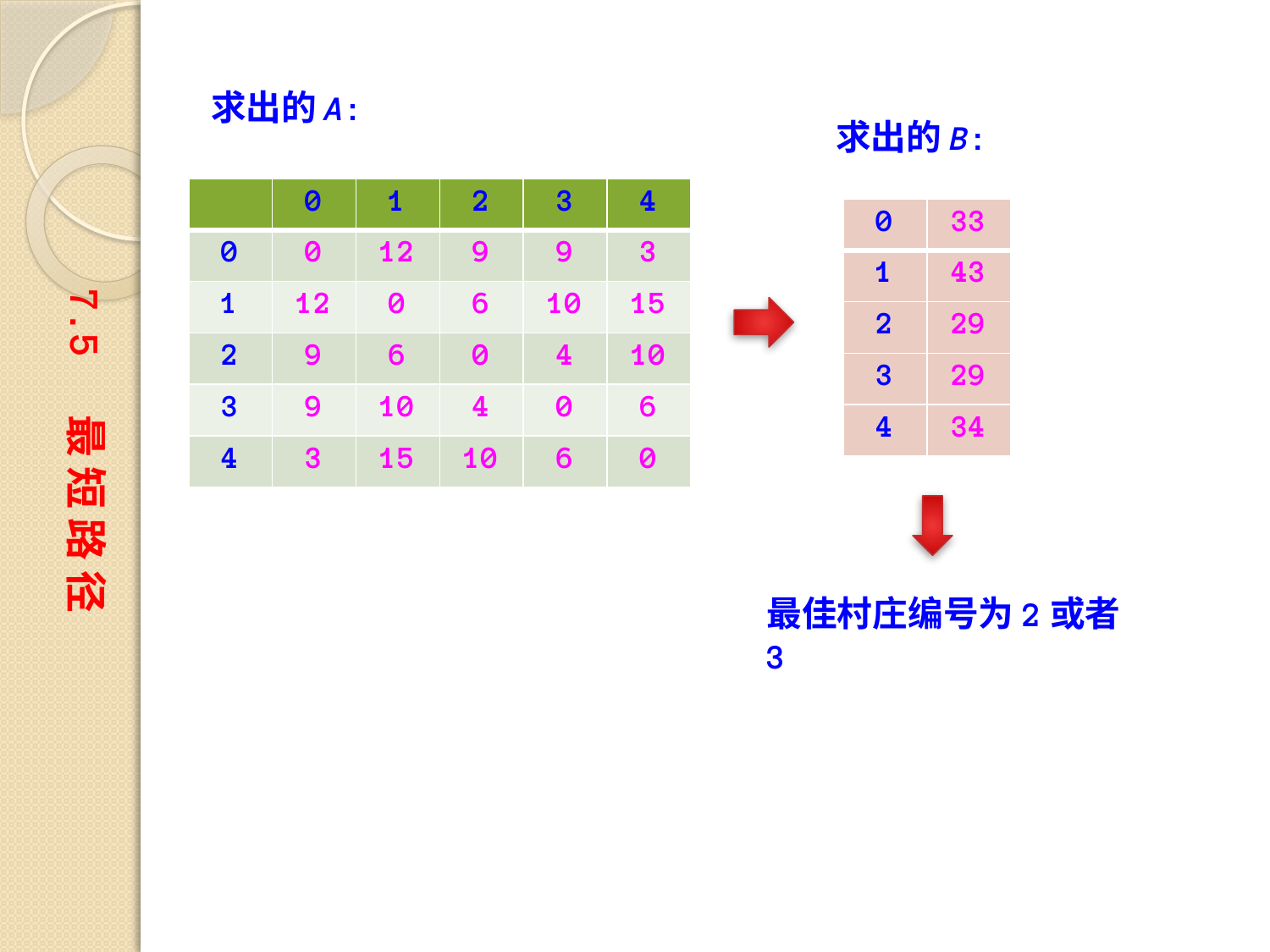

求出的A:
求出的B:
|  | 0 | 1 | 2 | 3 | 4 |
| --- | --- | --- | --- | --- | --- |
| 0 | 0 | 12 | 9 | 9 | 3 |
| 1 | 12 | 0 | 6 | 10 | 15 |
| 2 | 9 | 6 | 0 | 4 | 10 |
| 3 | 9 | 10 | 4 | 0 | 6 |
| 4 | 3 | 15 | 10 | 6 | 0 |
| 0 | 33 |
| --- | --- |
| 1 | 43 |
| 2 | 29 |
| 3 | 29 |
| 4 | 34 |
7.5  最 短 路 径

最佳村庄编号为2或者3